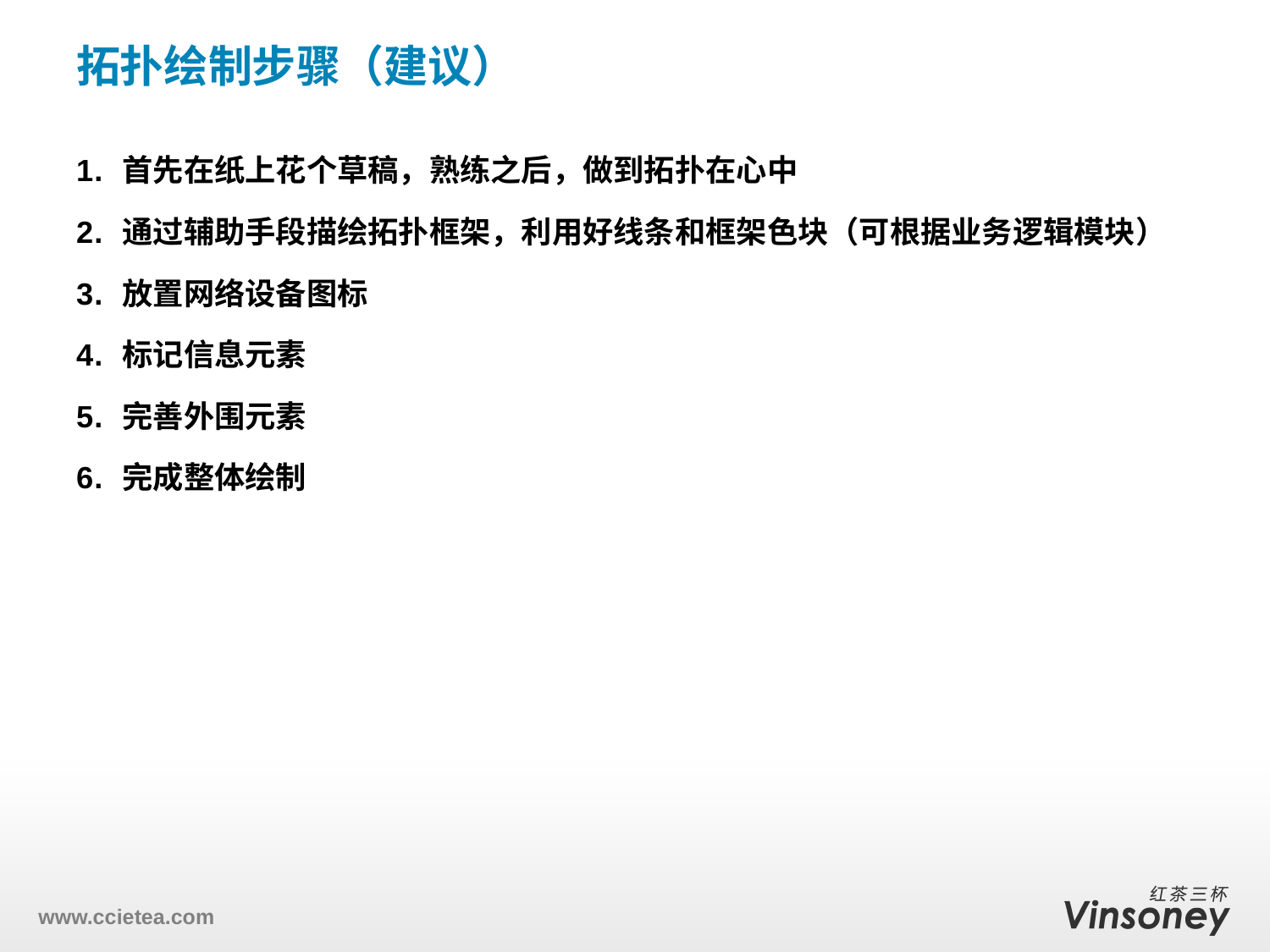

# 拓扑绘制步骤（建议）
首先在纸上花个草稿，熟练之后，做到拓扑在心中
通过辅助手段描绘拓扑框架，利用好线条和框架色块（可根据业务逻辑模块）
放置网络设备图标
标记信息元素
完善外围元素
完成整体绘制